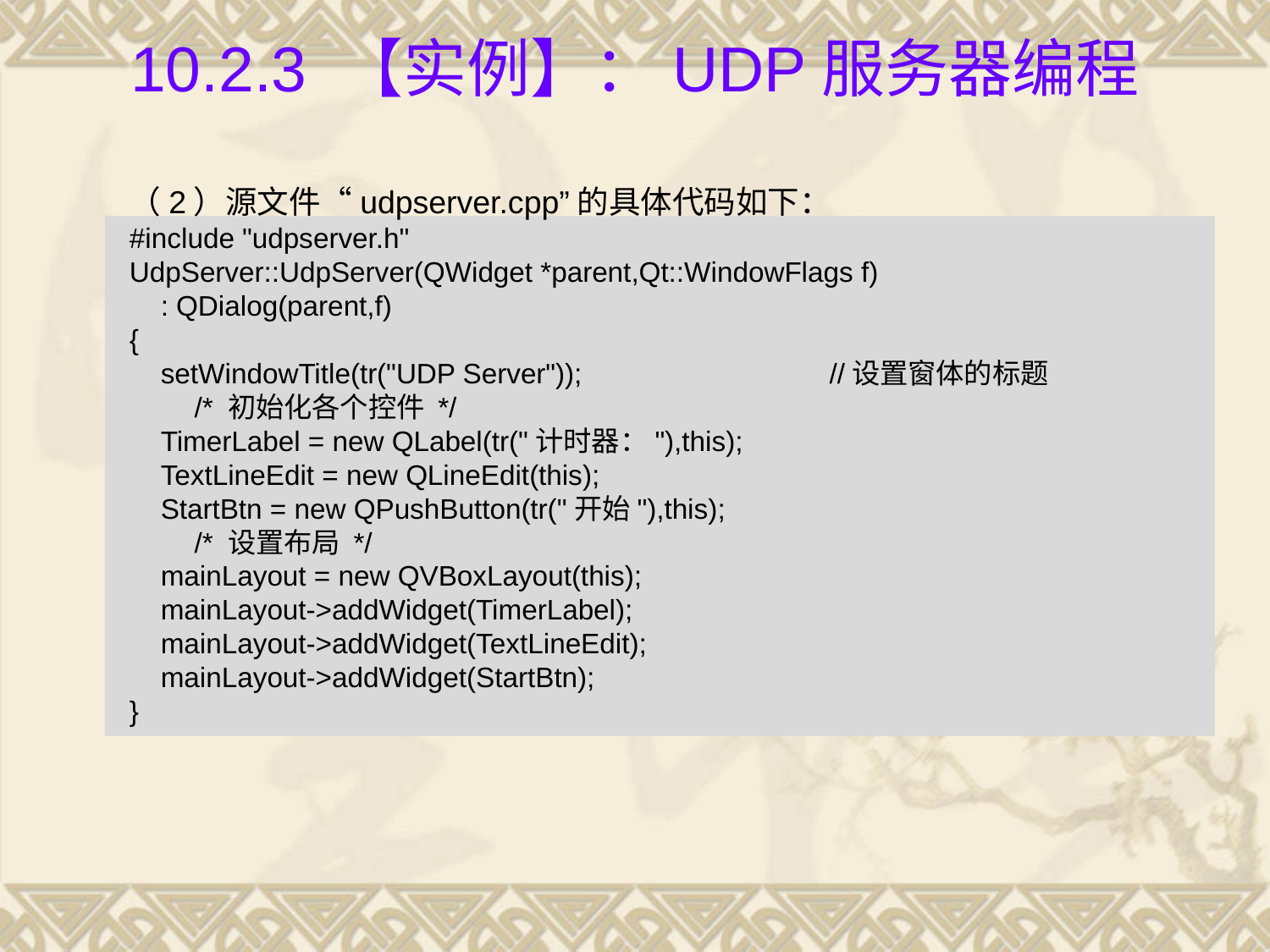

# 10.2.3 【实例】：UDP服务器编程
（2）源文件“udpserver.cpp”的具体代码如下：
#include "udpserver.h"
UdpServer::UdpServer(QWidget *parent,Qt::WindowFlags f)
    : QDialog(parent,f)
{
    setWindowTitle(tr("UDP Server"));		//设置窗体的标题
	/* 初始化各个控件 */
    TimerLabel = new QLabel(tr("计时器："),this);
    TextLineEdit = new QLineEdit(this);
    StartBtn = new QPushButton(tr("开始"),this);
	/* 设置布局 */
    mainLayout = new QVBoxLayout(this);
    mainLayout->addWidget(TimerLabel);
    mainLayout->addWidget(TextLineEdit);
    mainLayout->addWidget(StartBtn);
}